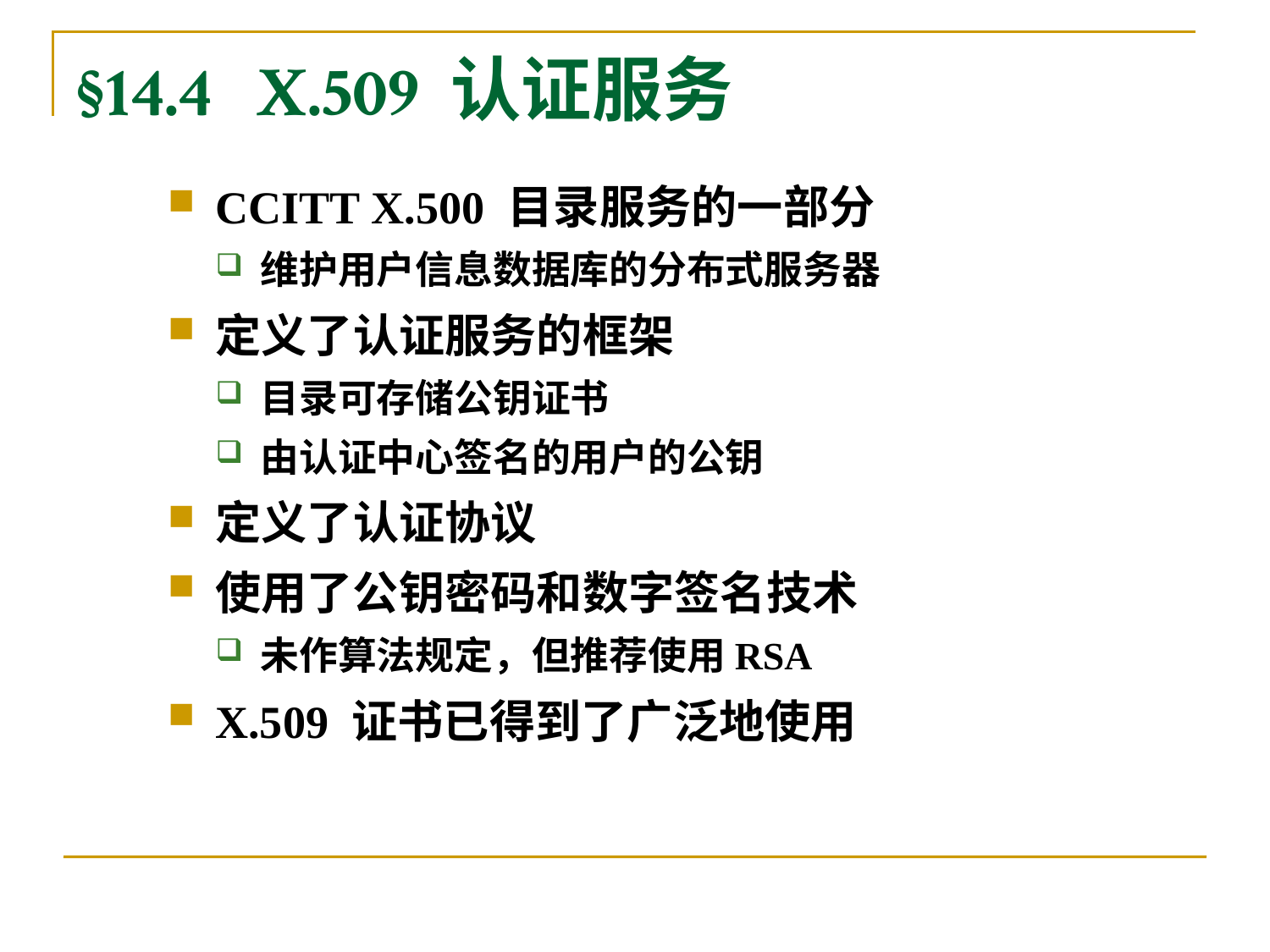

# §14.4   X.509 认证服务
CCITT X.500 目录服务的一部分
维护用户信息数据库的分布式服务器
定义了认证服务的框架
目录可存储公钥证书
由认证中心签名的用户的公钥
定义了认证协议
使用了公钥密码和数字签名技术
未作算法规定，但推荐使用RSA
X.509 证书已得到了广泛地使用

37